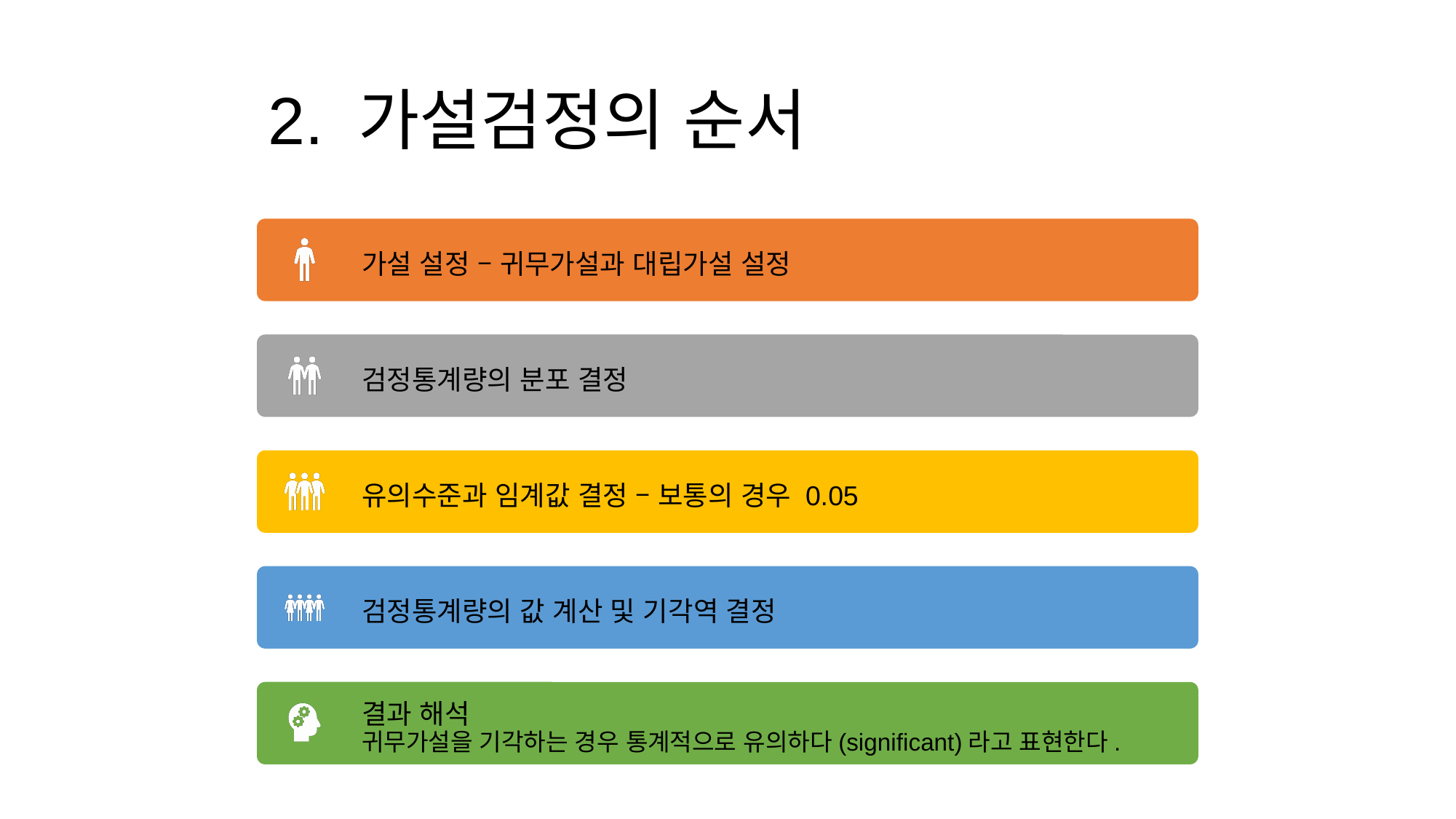

# 2. 가설검정의 순서
가설 설정 – 귀무가설과 대립가설 설정
검정통계량의 분포 결정
유의수준과 임계값 결정 – 보통의 경우 0.05
검정통계량의 값 계산 및 기각역 결정
결과 해석
귀무가설을 기각하는 경우 통계적으로 유의하다(significant)라고 표현한다.